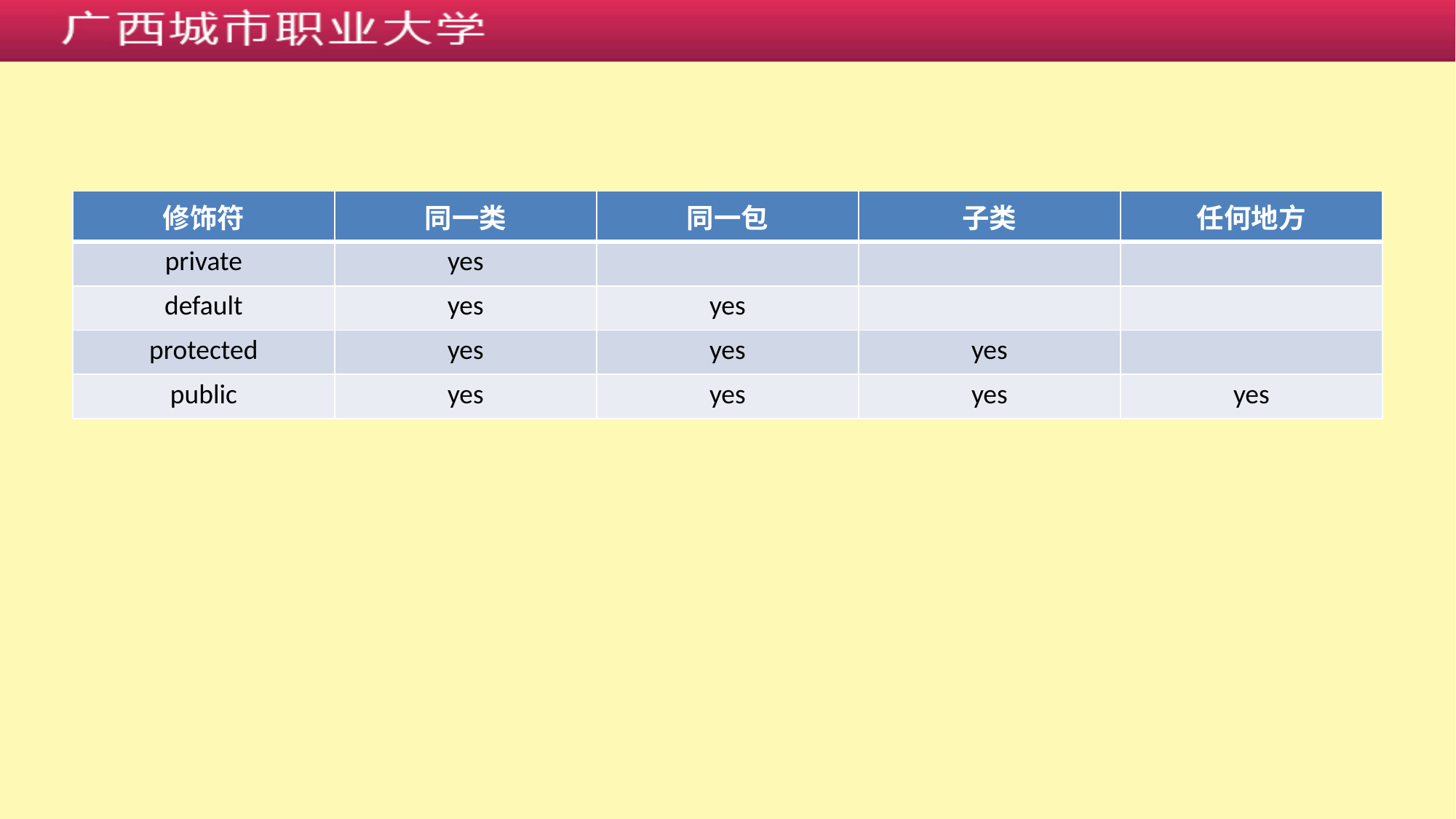

#
| 修饰符 | 同一类 | 同一包 | 子类 | 任何地方 |
| --- | --- | --- | --- | --- |
| private | yes |  |  |  |
| default | yes | yes |  |  |
| protected | yes | yes | yes |  |
| public | yes | yes | yes | yes |